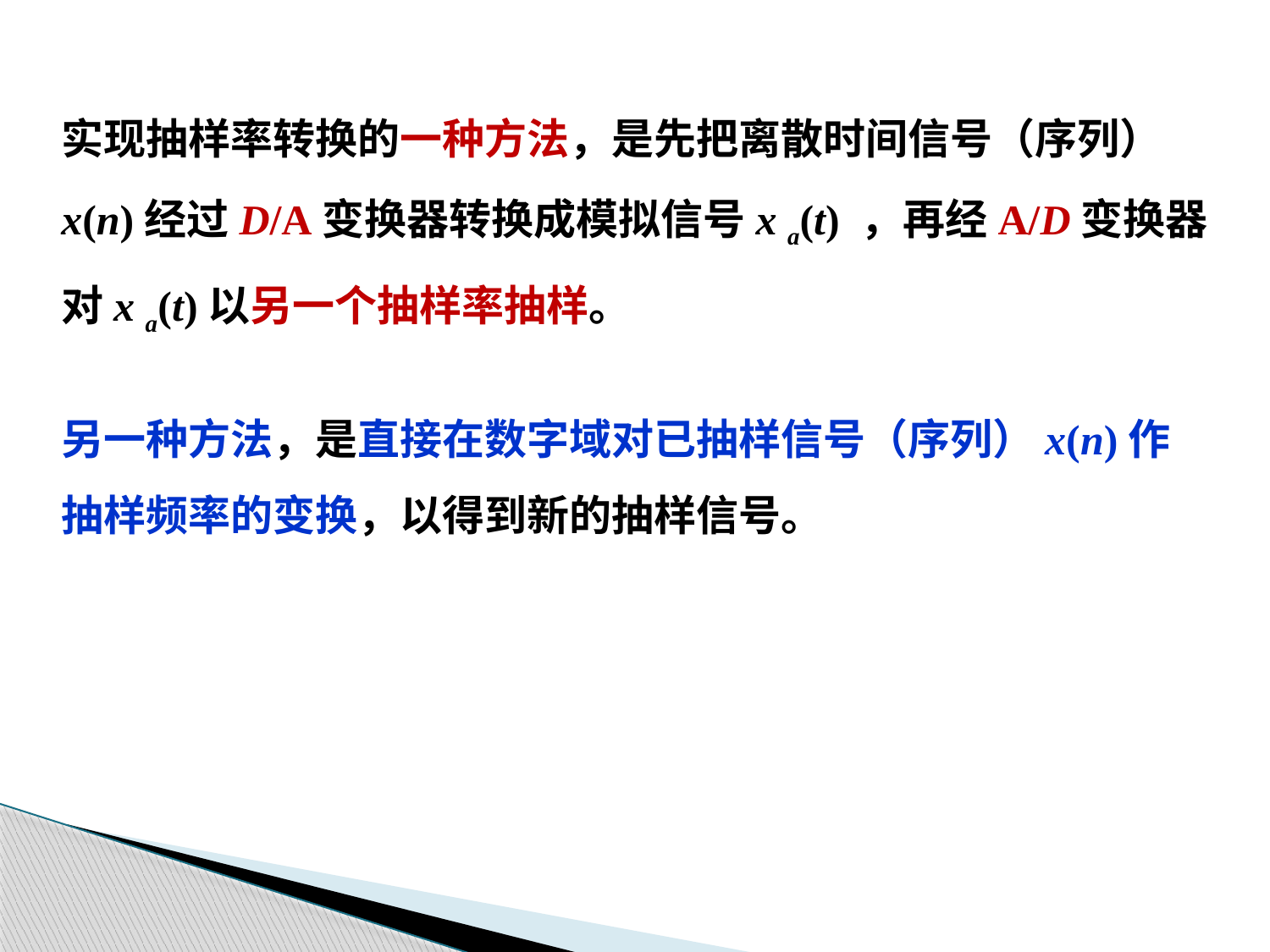

实现抽样率转换的一种方法，是先把离散时间信号（序列）
x(n)经过D/A变换器转换成模拟信号x a(t) ，再经A/D变换器
对x a(t)以另一个抽样率抽样。

另一种方法，是直接在数字域对已抽样信号（序列）x(n)作
抽样频率的变换，以得到新的抽样信号。